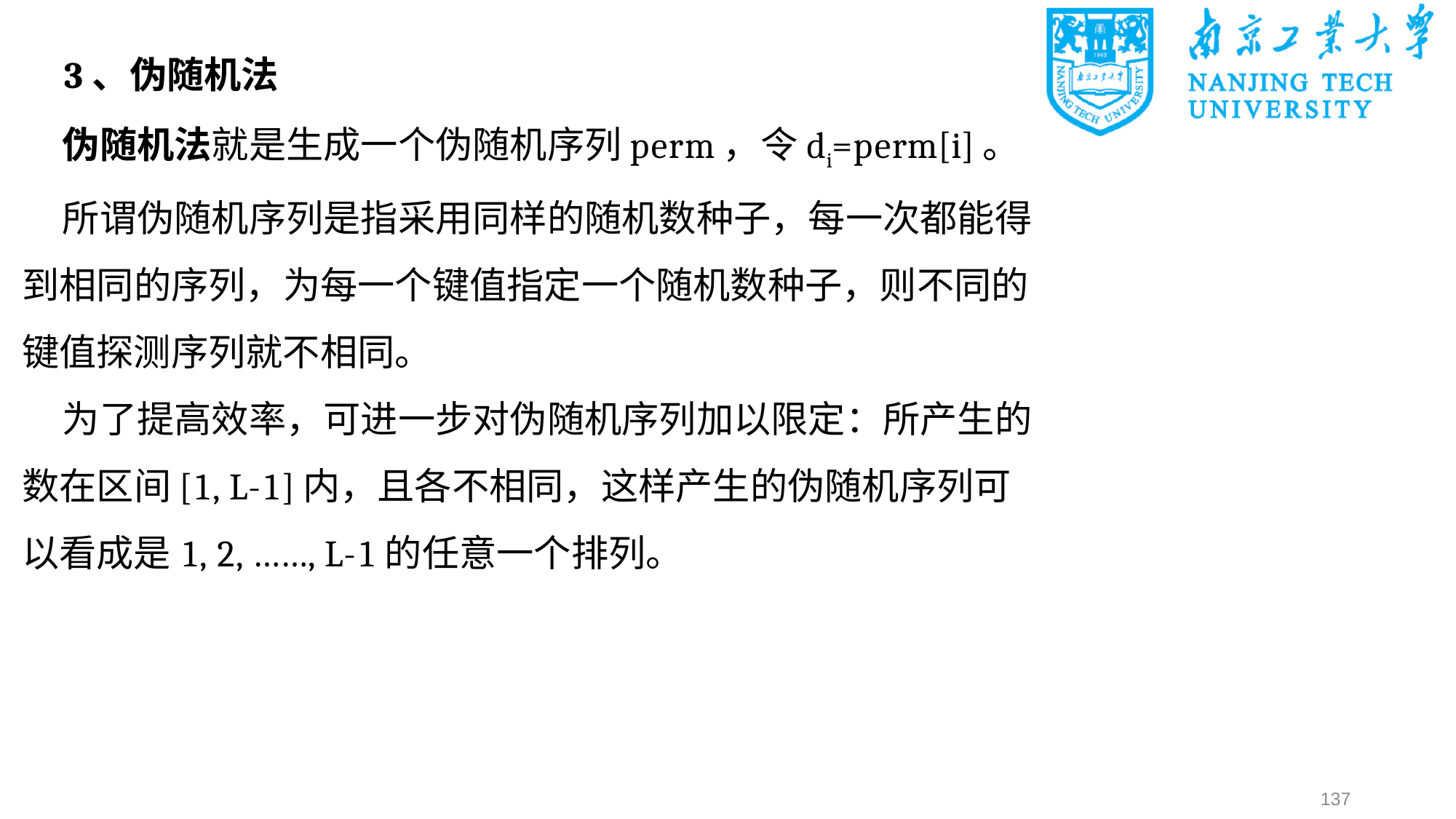

3、伪随机法
伪随机法就是生成一个伪随机序列perm，令di=perm[i]。
所谓伪随机序列是指采用同样的随机数种子，每一次都能得到相同的序列，为每一个键值指定一个随机数种子，则不同的键值探测序列就不相同。
为了提高效率，可进一步对伪随机序列加以限定：所产生的数在区间[1, L-1]内，且各不相同，这样产生的伪随机序列可以看成是1, 2, ……, L-1的任意一个排列。
137